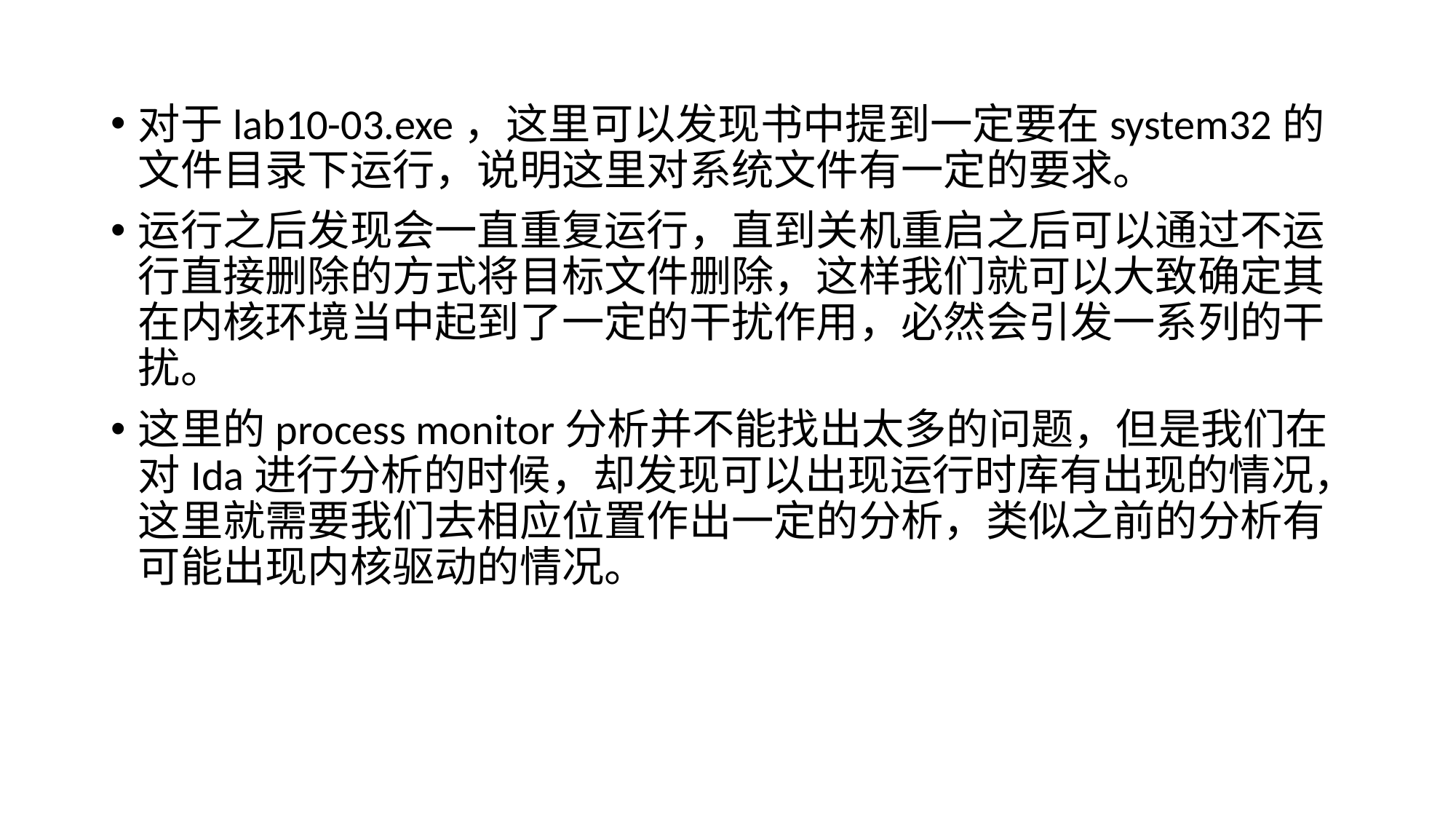

对于lab10-03.exe，这里可以发现书中提到一定要在system32的文件目录下运行，说明这里对系统文件有一定的要求。
运行之后发现会一直重复运行，直到关机重启之后可以通过不运行直接删除的方式将目标文件删除，这样我们就可以大致确定其在内核环境当中起到了一定的干扰作用，必然会引发一系列的干扰。
这里的process monitor分析并不能找出太多的问题，但是我们在对Ida进行分析的时候，却发现可以出现运行时库有出现的情况，这里就需要我们去相应位置作出一定的分析，类似之前的分析有可能出现内核驱动的情况。